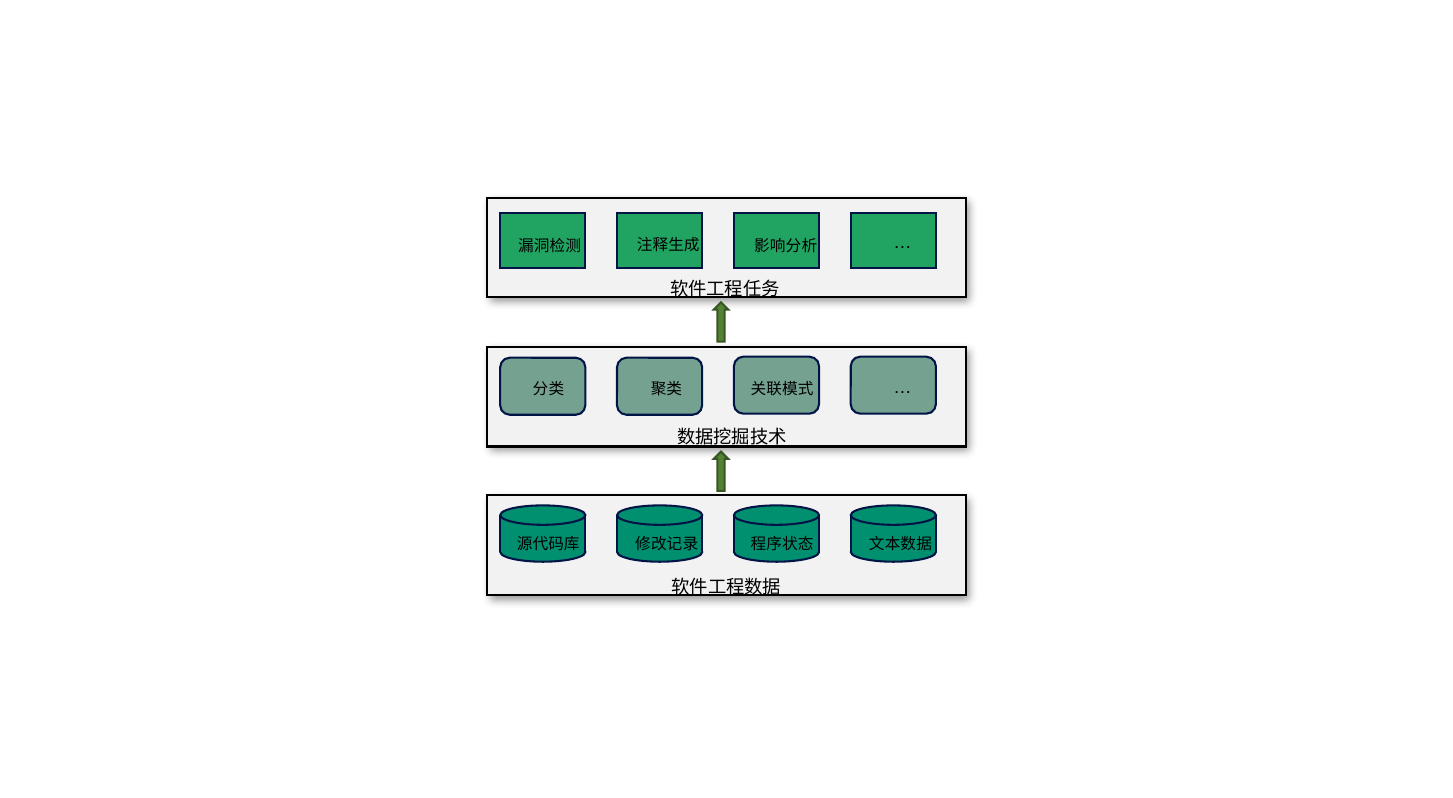

…
注释生成
漏洞检测
影响分析
软件工程任务

…
分类
聚类
关联模式
数据挖掘技术

源代码库
修改记录
程序状态
文本数据
软件工程数据